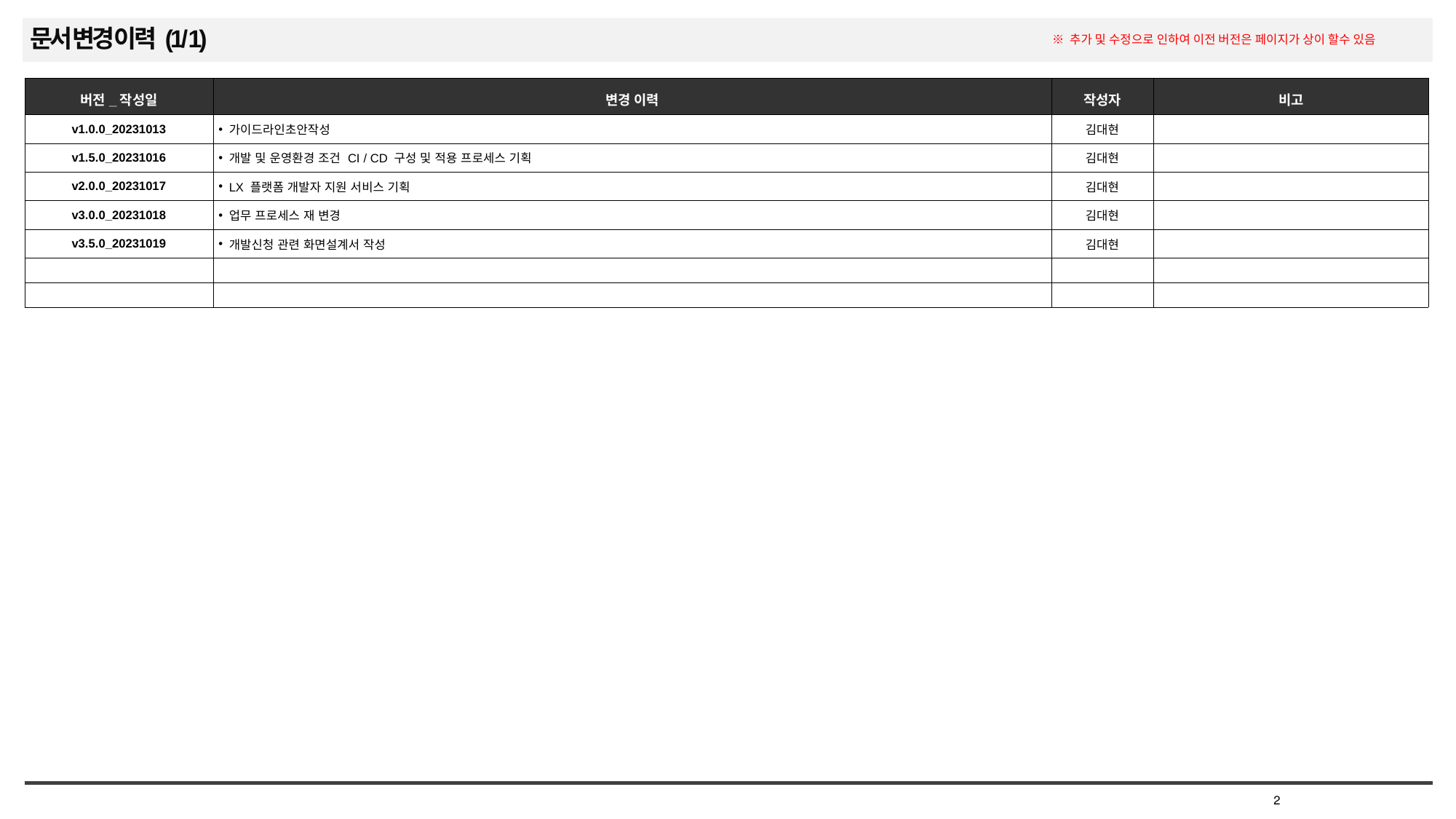

문서 변경 이력 (1/1)
※ 추가 및 수정으로 인하여 이전 버전은 페이지가 상이 할수 있음
| 버전\_작성일 | 변경 이력 | 작성자 | 비고 |
| --- | --- | --- | --- |
| v1.0.0\_20231013 | 가이드라인초안작성 | 김대현 |  |
| v1.5.0\_20231016 | 개발 및 운영환경 조건 CI / CD 구성 및 적용 프로세스 기획 | 김대현 |  |
| v2.0.0\_20231017 | LX 플랫폼 개발자 지원 서비스 기획 | 김대현 |  |
| v3.0.0\_20231018 | 업무 프로세스 재 변경 | 김대현 |  |
| v3.5.0\_20231019 | 개발신청 관련 화면설계서 작성 | 김대현 |  |
|  |  |  |  |
|  |  |  |  |
2